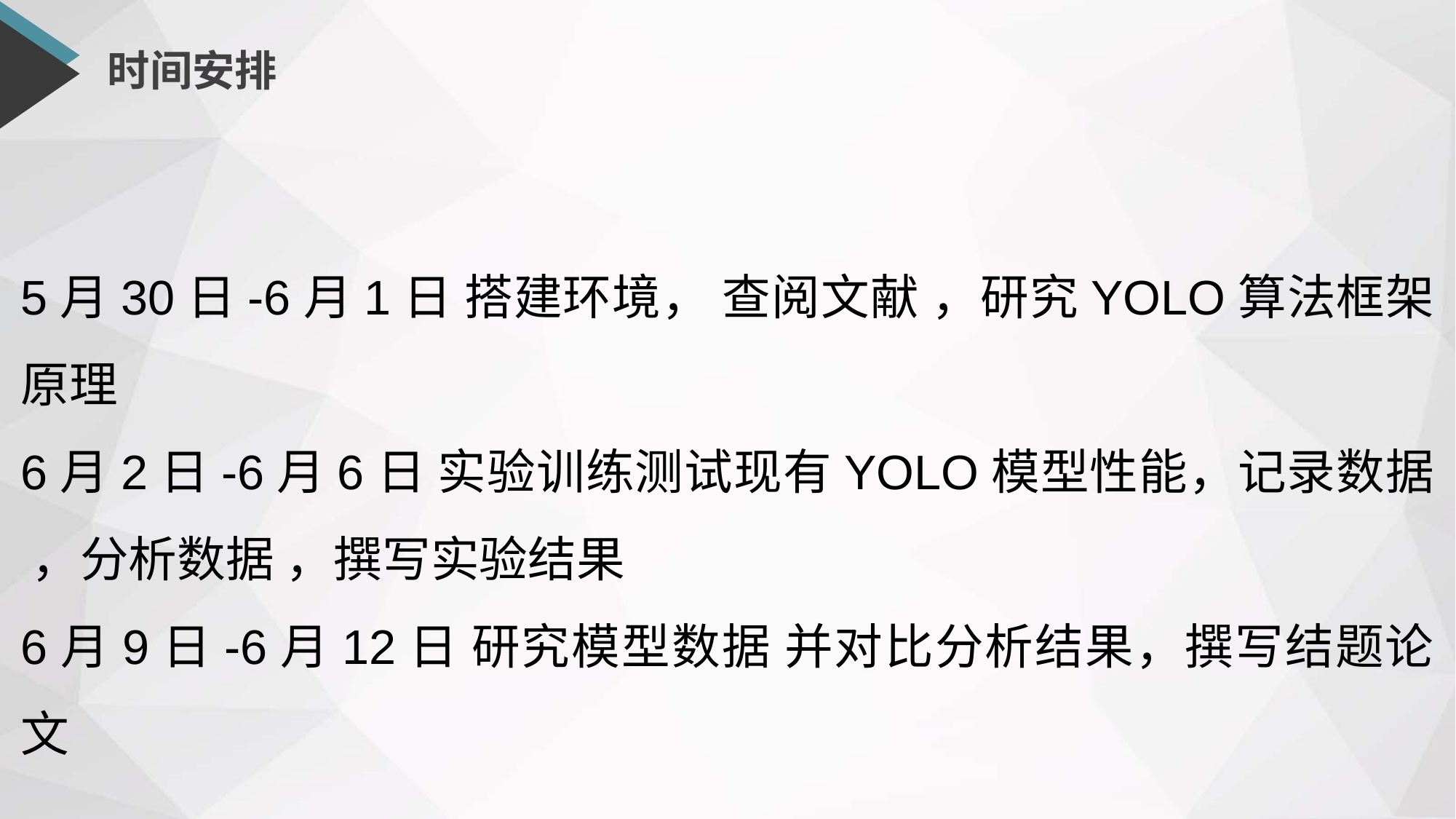

# 时间安排
5⽉30⽇-6⽉1⽇ 搭建环境， 查阅⽂献 ，研究YOLO算法框架原理
6⽉2⽇-6⽉6⽇ 实验训练测试现有YOLO模型性能，记录数据 ，分析数据 ，撰写实验结果
6⽉9⽇-6⽉12⽇ 研究模型数据 并对⽐分析结果，撰写结题论⽂